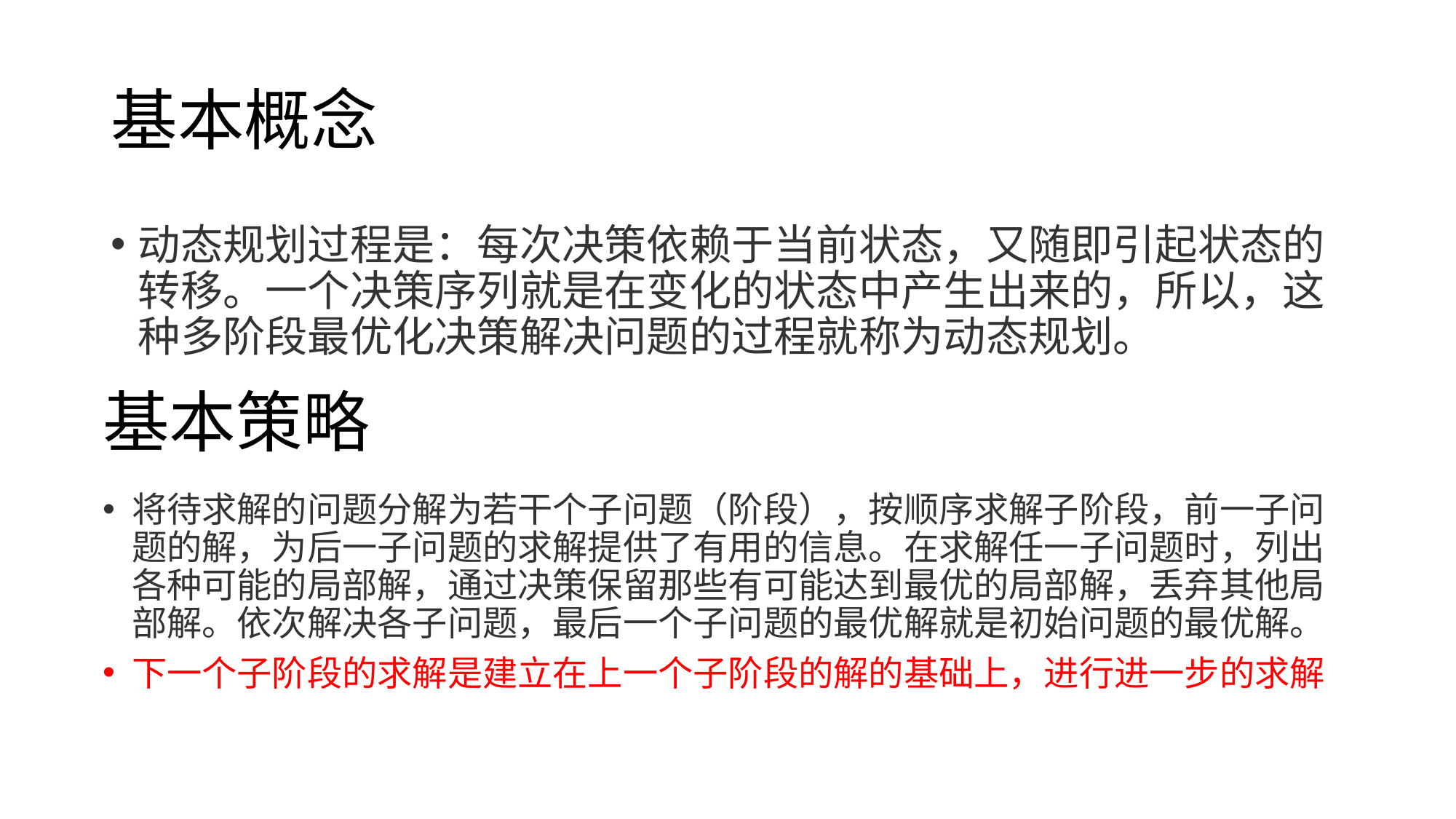

# 基本概念
动态规划过程是：每次决策依赖于当前状态，又随即引起状态的转移。一个决策序列就是在变化的状态中产生出来的，所以，这种多阶段最优化决策解决问题的过程就称为动态规划。
基本策略
将待求解的问题分解为若干个子问题（阶段），按顺序求解子阶段，前一子问题的解，为后一子问题的求解提供了有用的信息。在求解任一子问题时，列出各种可能的局部解，通过决策保留那些有可能达到最优的局部解，丢弃其他局部解。依次解决各子问题，最后一个子问题的最优解就是初始问题的最优解。
下一个子阶段的求解是建立在上一个子阶段的解的基础上，进行进一步的求解